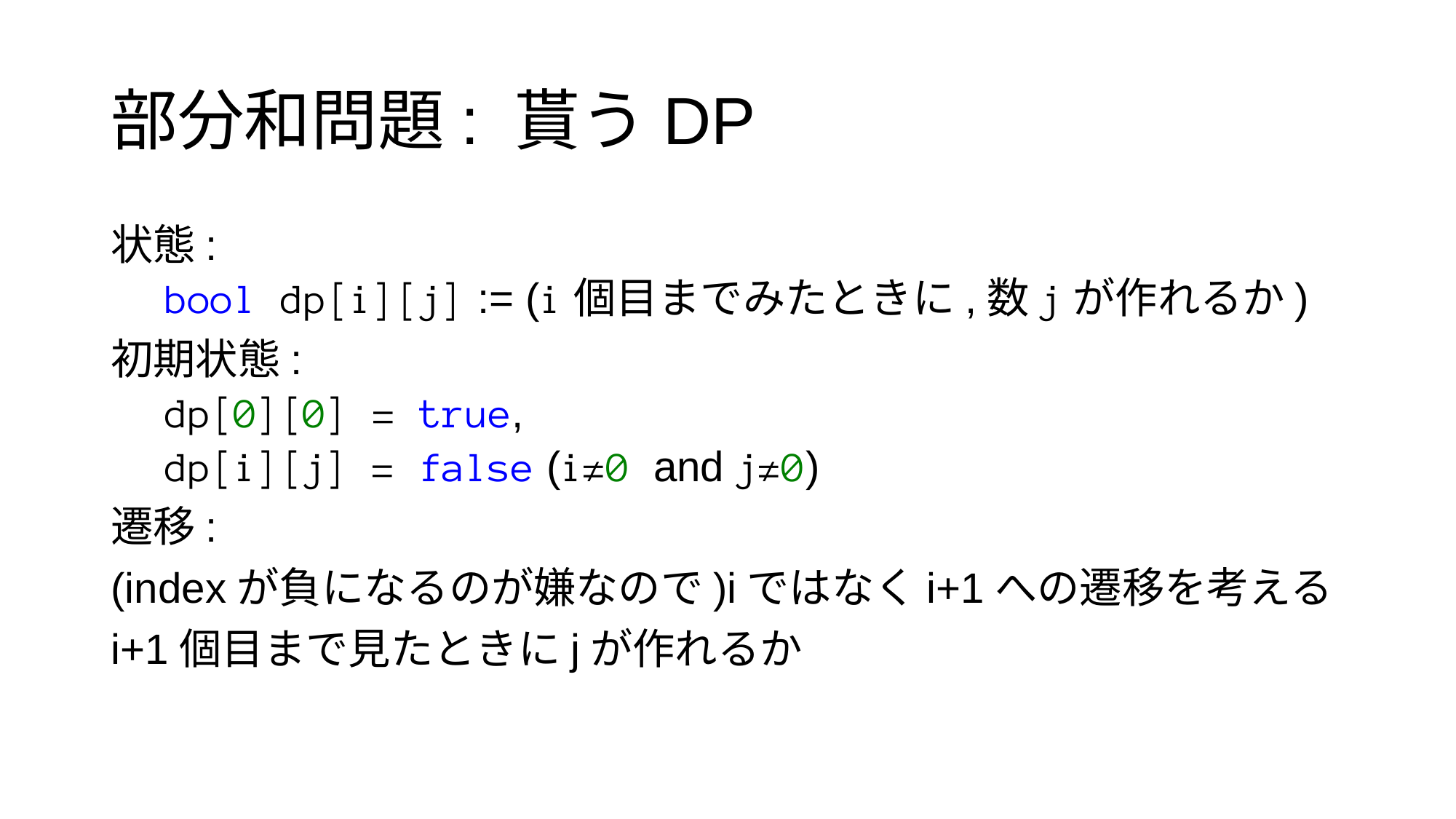

# 部分和問題: 貰うDP
状態:
bool dp[i][j] := (i個目までみたときに,数jが作れるか)
初期状態:
dp[0][0] = true,
dp[i][j] = false (i≠0 and j≠0)
遷移:
(indexが負になるのが嫌なので)iではなくi+1への遷移を考える
i+1個目まで見たときにjが作れるか